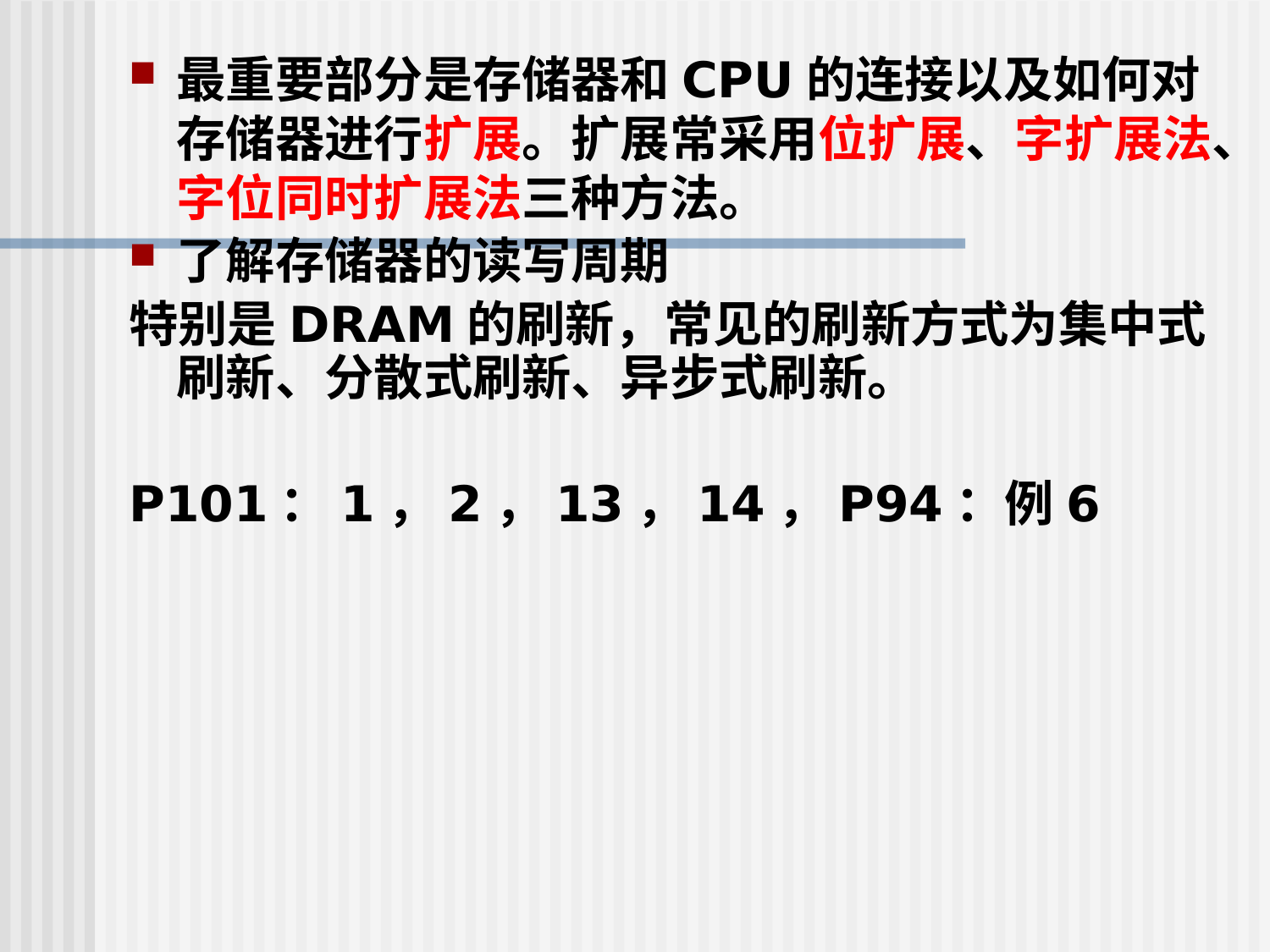

最重要部分是存储器和CPU的连接以及如何对存储器进行扩展。扩展常采用位扩展、字扩展法、字位同时扩展法三种方法。
了解存储器的读写周期
特别是DRAM的刷新，常见的刷新方式为集中式刷新、分散式刷新、异步式刷新。

P101：1，2，13，14，P94：例6